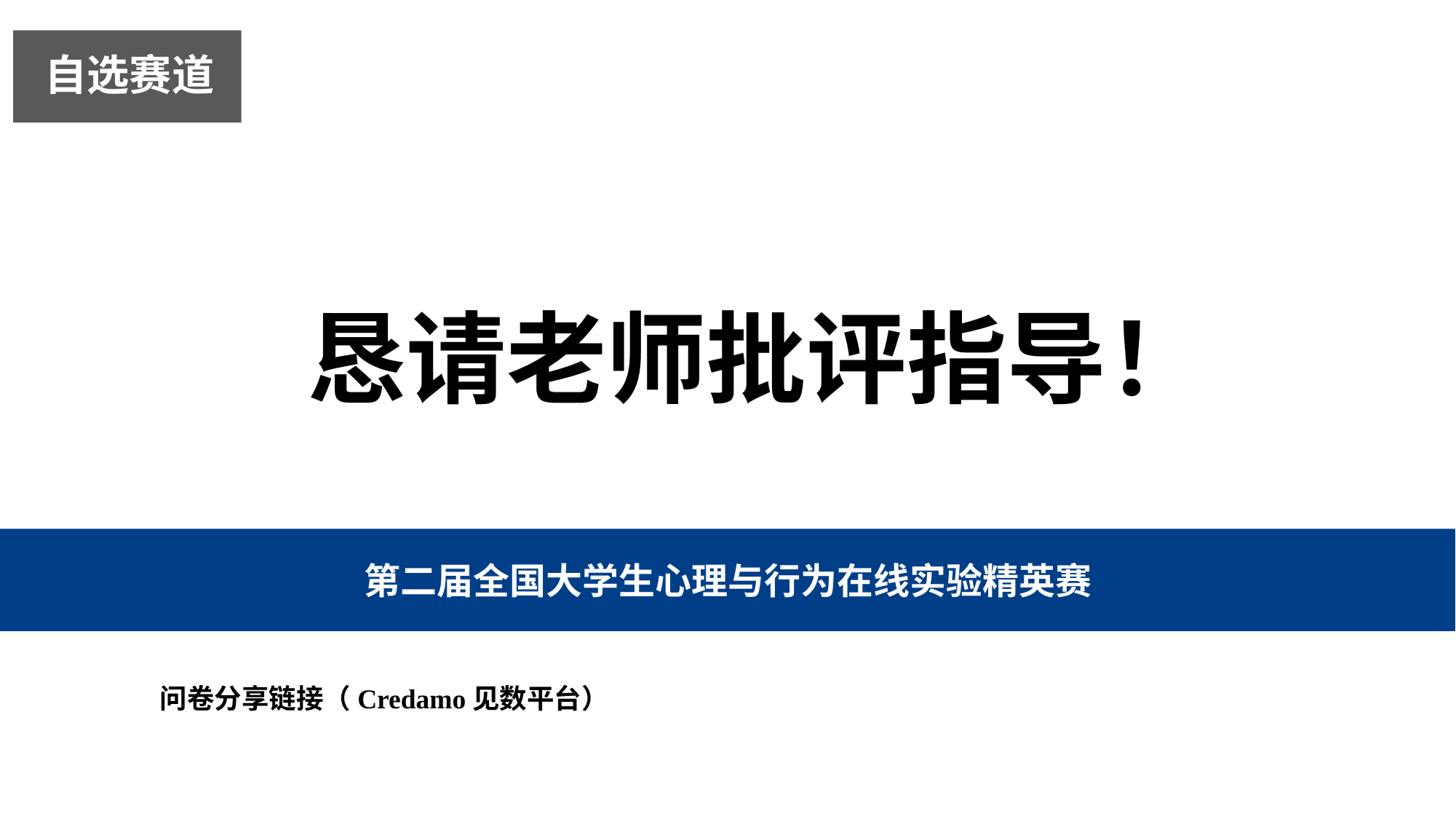

自选赛道

恳请老师批评指导！
第二届全国大学生心理与行为在线实验精英赛
问卷分享链接（Credamo见数平台）